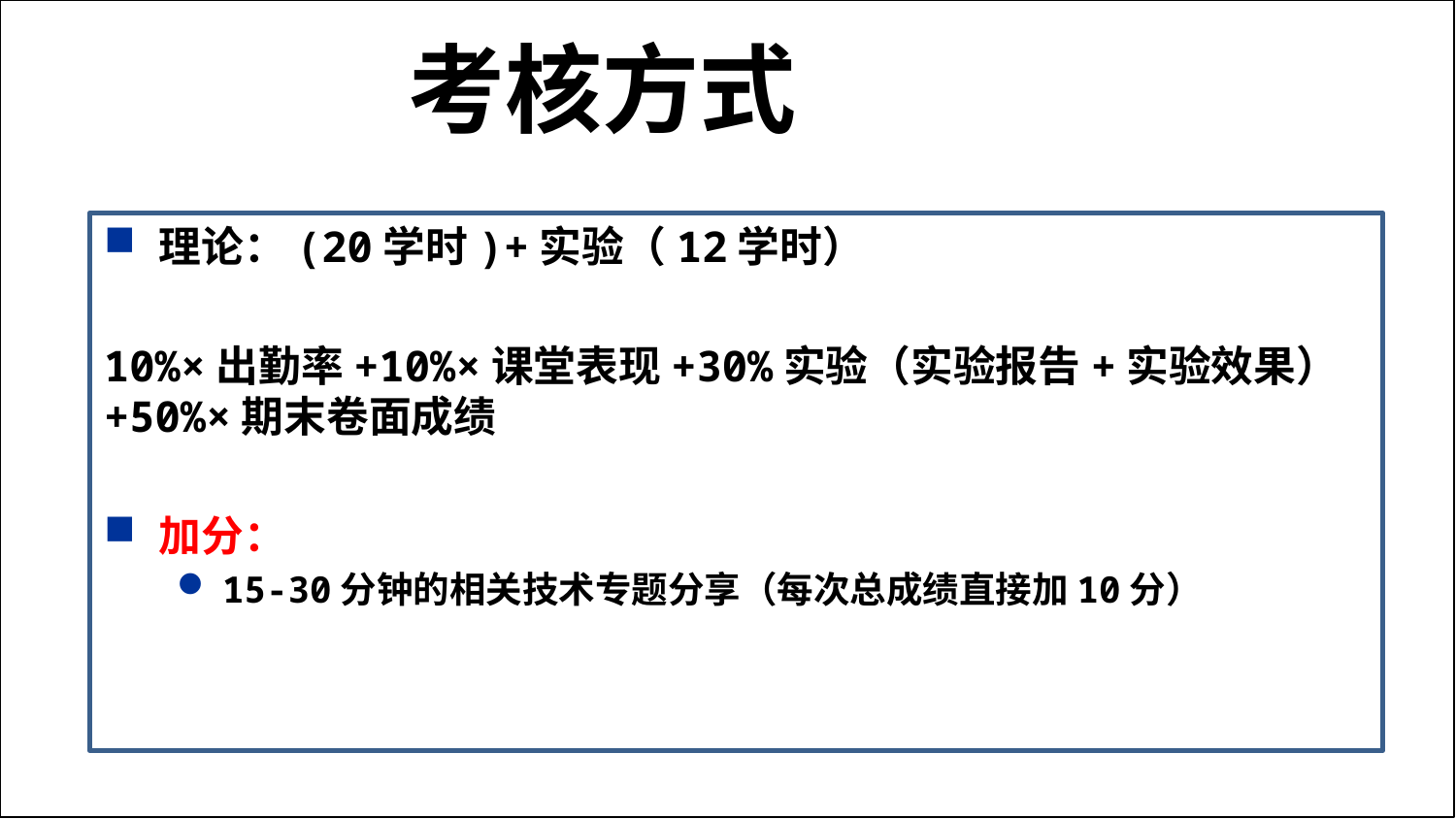

考核方式考核
理论：(20学时)+实验（12学时）

10%×出勤率+10%×课堂表现+30%实验（实验报告+实验效果）+50%×期末卷面成绩

加分：
15-30分钟的相关技术专题分享（每次总成绩直接加10分）